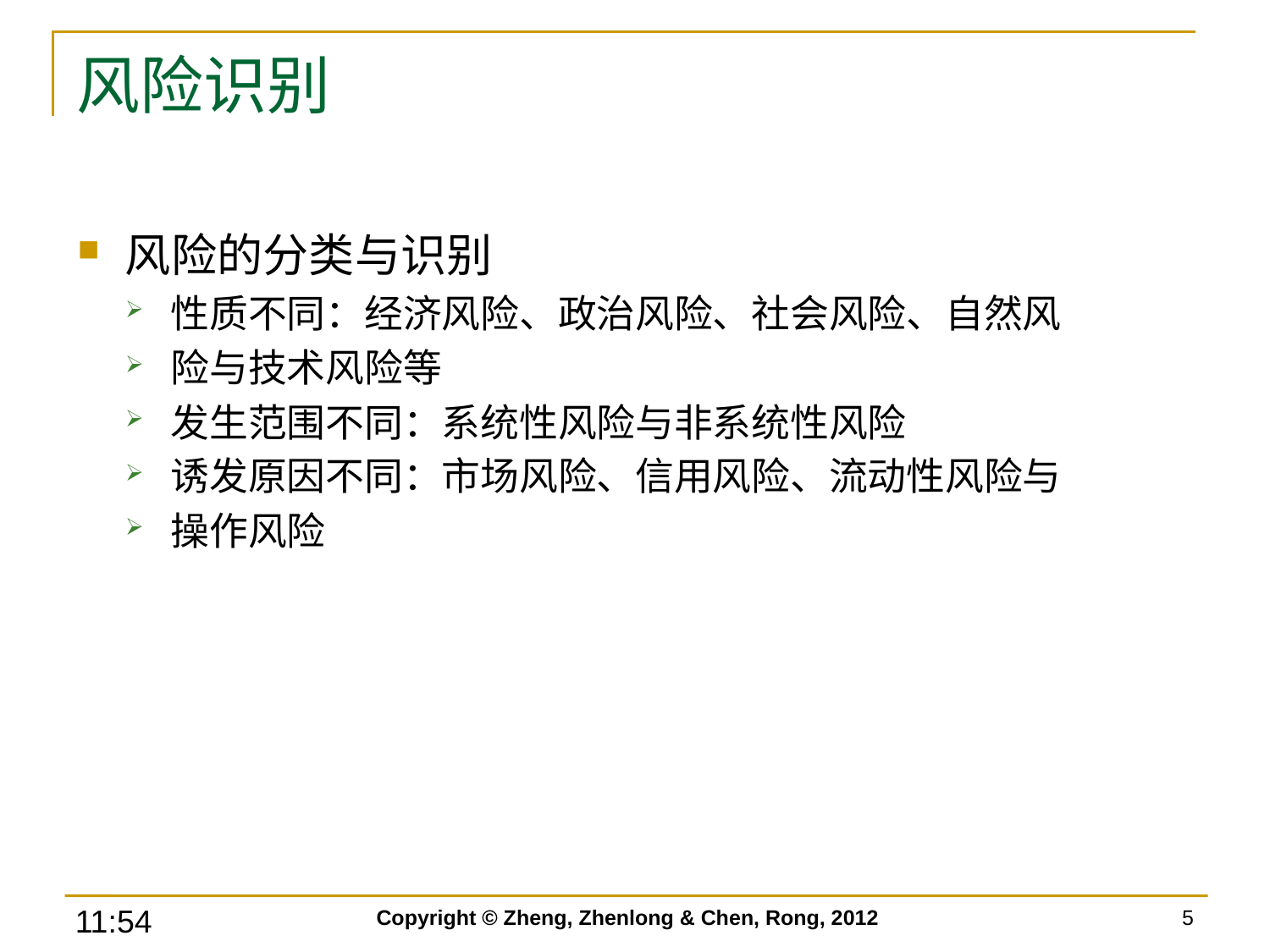

# 风险识别

风险的分类与识别
性质不同：经济风险、政治风险、社会风险、自然风
险与技术风险等
发生范围不同：系统性风险与非系统性风险
诱发原因不同：市场风险、信用风险、流动性风险与
操作风险
Copyright © Zheng, Zhenlong & Chen, Rong, 2012
5